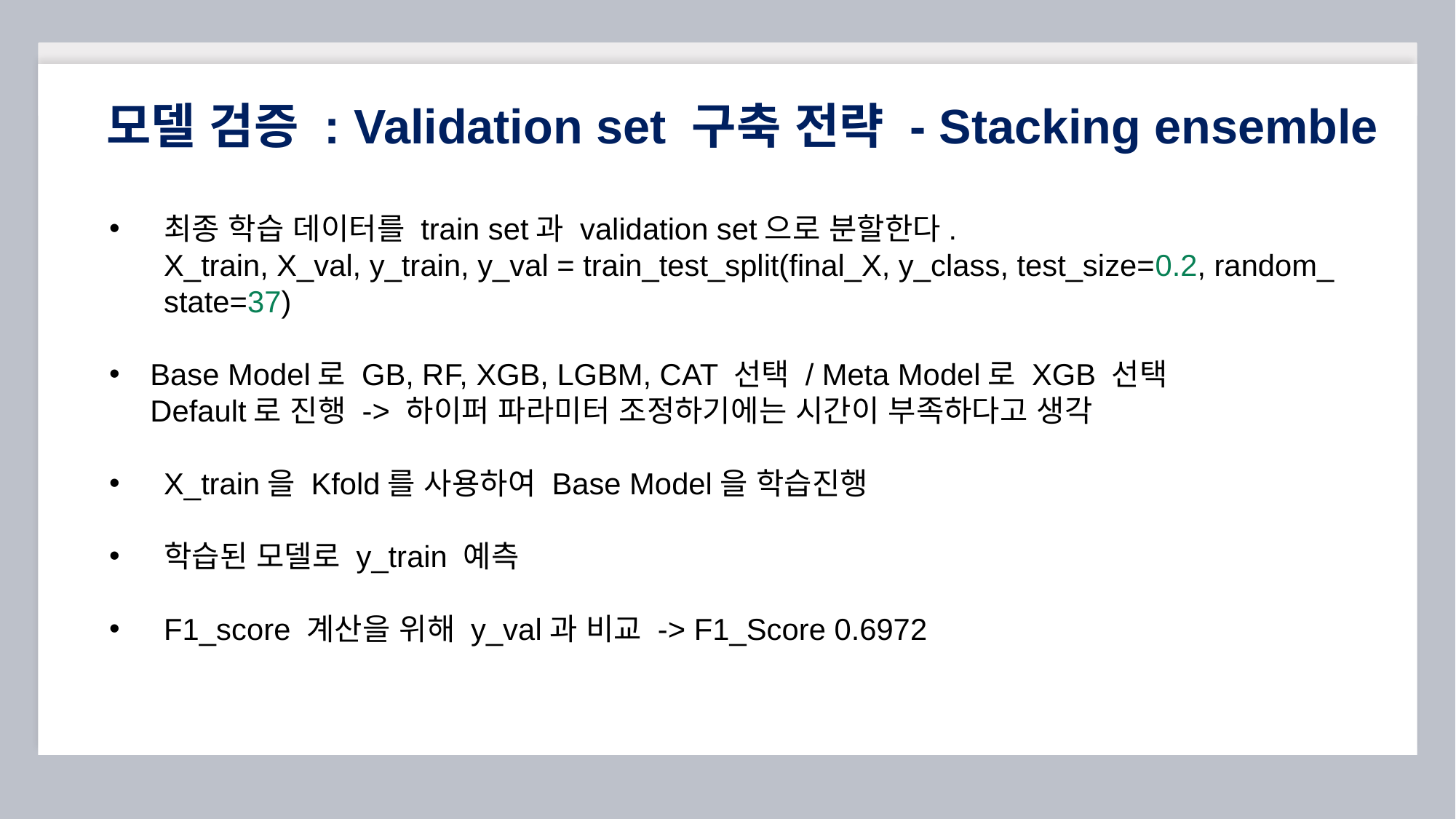

모델 검증 : Validation set 구축 전략 - Stacking ensemble
최종 학습 데이터를 train set과 validation set으로 분할한다.
X_train, X_val, y_train, y_val = train_test_split(final_X, y_class, test_size=0.2, random_state=37)

Base Model로 GB, RF, XGB, LGBM, CAT 선택 / Meta Model로 XGB 선택
Default로 진행 -> 하이퍼 파라미터 조정하기에는 시간이 부족하다고 생각

X_train을 Kfold를 사용하여 Base Model을 학습진행

학습된 모델로 y_train 예측

F1_score 계산을 위해 y_val과 비교 -> F1_Score 0.6972